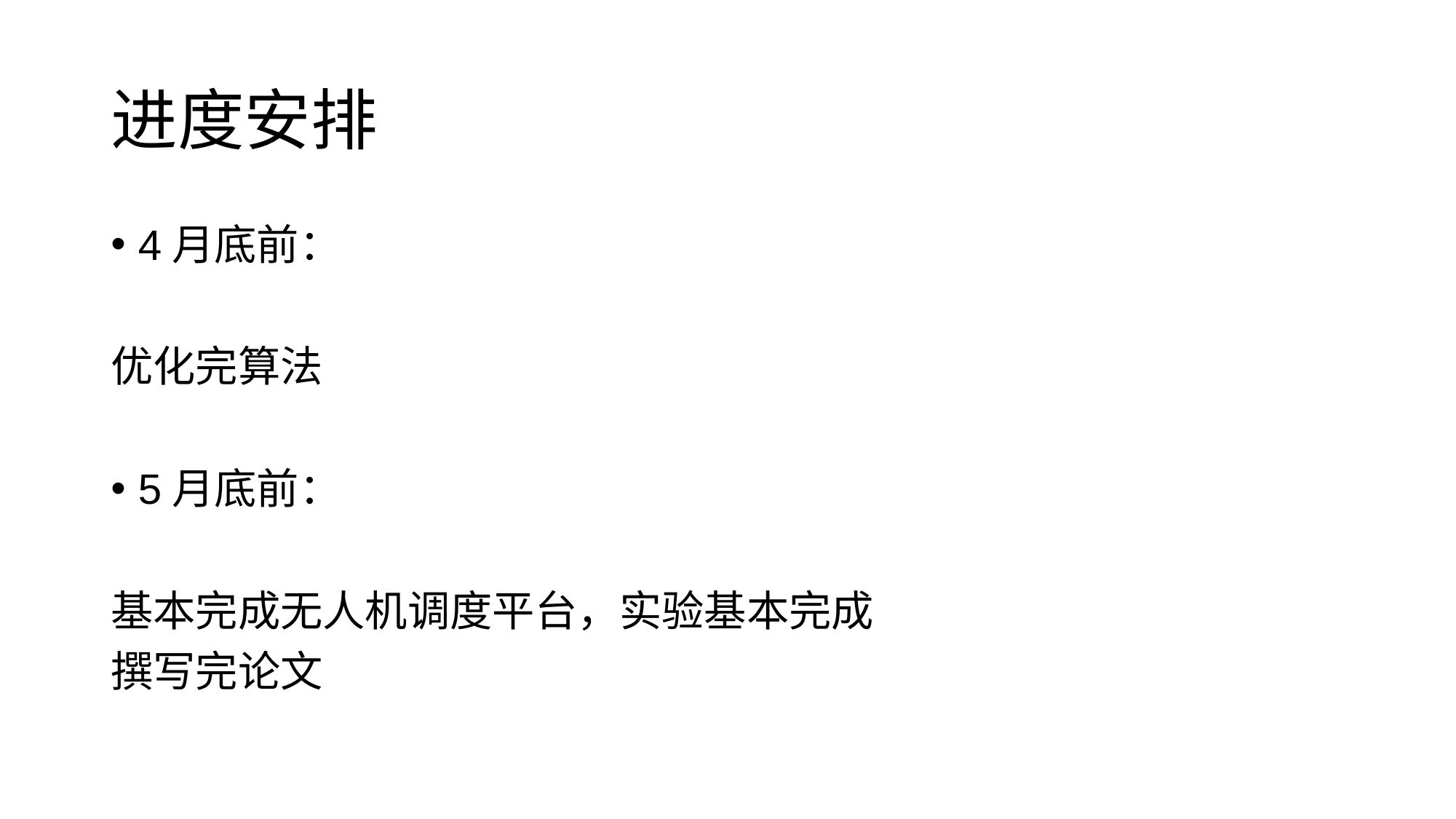

# 进度安排
4月底前：

优化完算法

5月底前：

基本完成无人机调度平台，实验基本完成
撰写完论文